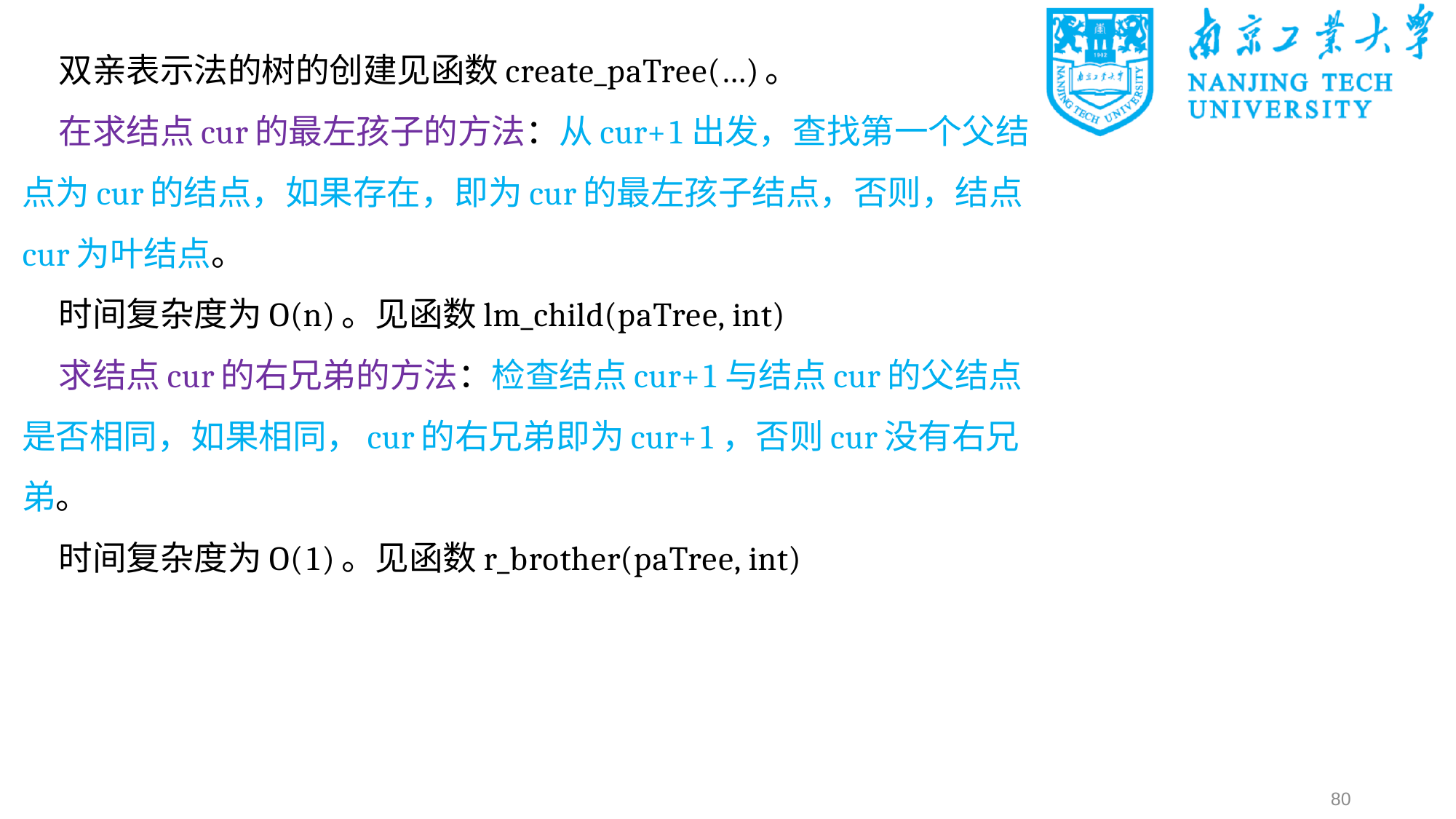

双亲表示法的树的创建见函数create_paTree(…)。
在求结点cur的最左孩子的方法：从cur+1出发，查找第一个父结点为cur的结点，如果存在，即为cur的最左孩子结点，否则，结点cur为叶结点。
时间复杂度为O(n)。见函数lm_child(paTree, int)
求结点cur的右兄弟的方法：检查结点cur+1与结点cur的父结点是否相同，如果相同，cur的右兄弟即为cur+1，否则cur没有右兄弟。
时间复杂度为O(1)。见函数r_brother(paTree, int)
80